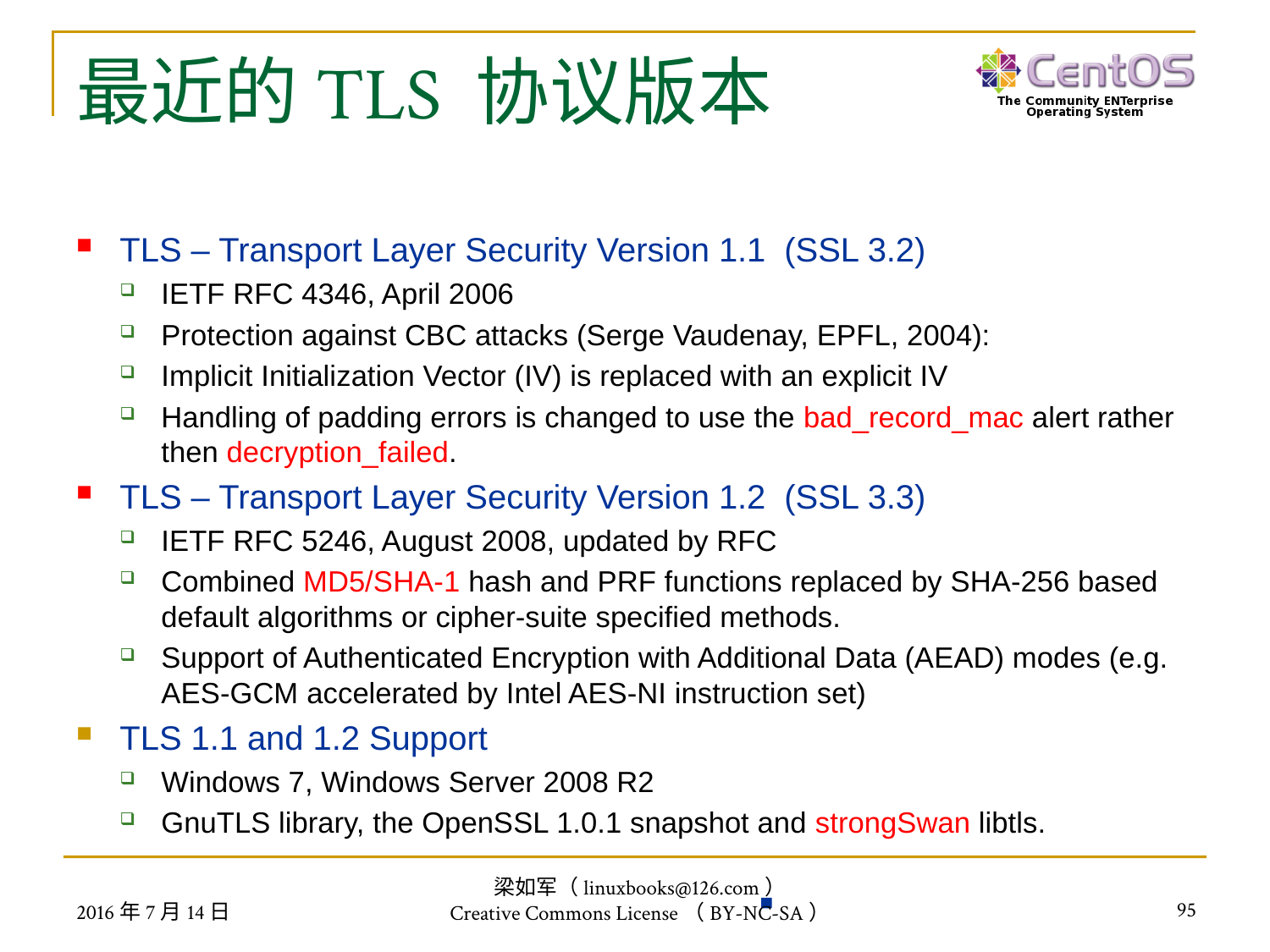

# 最近的TLS 协议版本
TLS – Transport Layer Security Version 1.1  (SSL 3.2)
IETF RFC 4346, April 2006
Protection against CBC attacks (Serge Vaudenay, EPFL, 2004):
Implicit Initialization Vector (IV) is replaced with an explicit IV
Handling of padding errors is changed to use the bad_record_mac alert rather then decryption_failed.
TLS – Transport Layer Security Version 1.2  (SSL 3.3)
IETF RFC 5246, August 2008, updated by RFC
Combined MD5/SHA-1 hash and PRF functions replaced by SHA-256 based default algorithms or cipher-suite specified methods.
Support of Authenticated Encryption with Additional Data (AEAD) modes (e.g. AES-GCM accelerated by Intel AES-NI instruction set)
TLS 1.1 and 1.2 Support
Windows 7, Windows Server 2008 R2
GnuTLS library, the OpenSSL 1.0.1 snapshot and strongSwan libtls.

95
2016年7月14日
梁如军（linuxbooks@126.com）
Creative Commons License（BY-NC-SA）